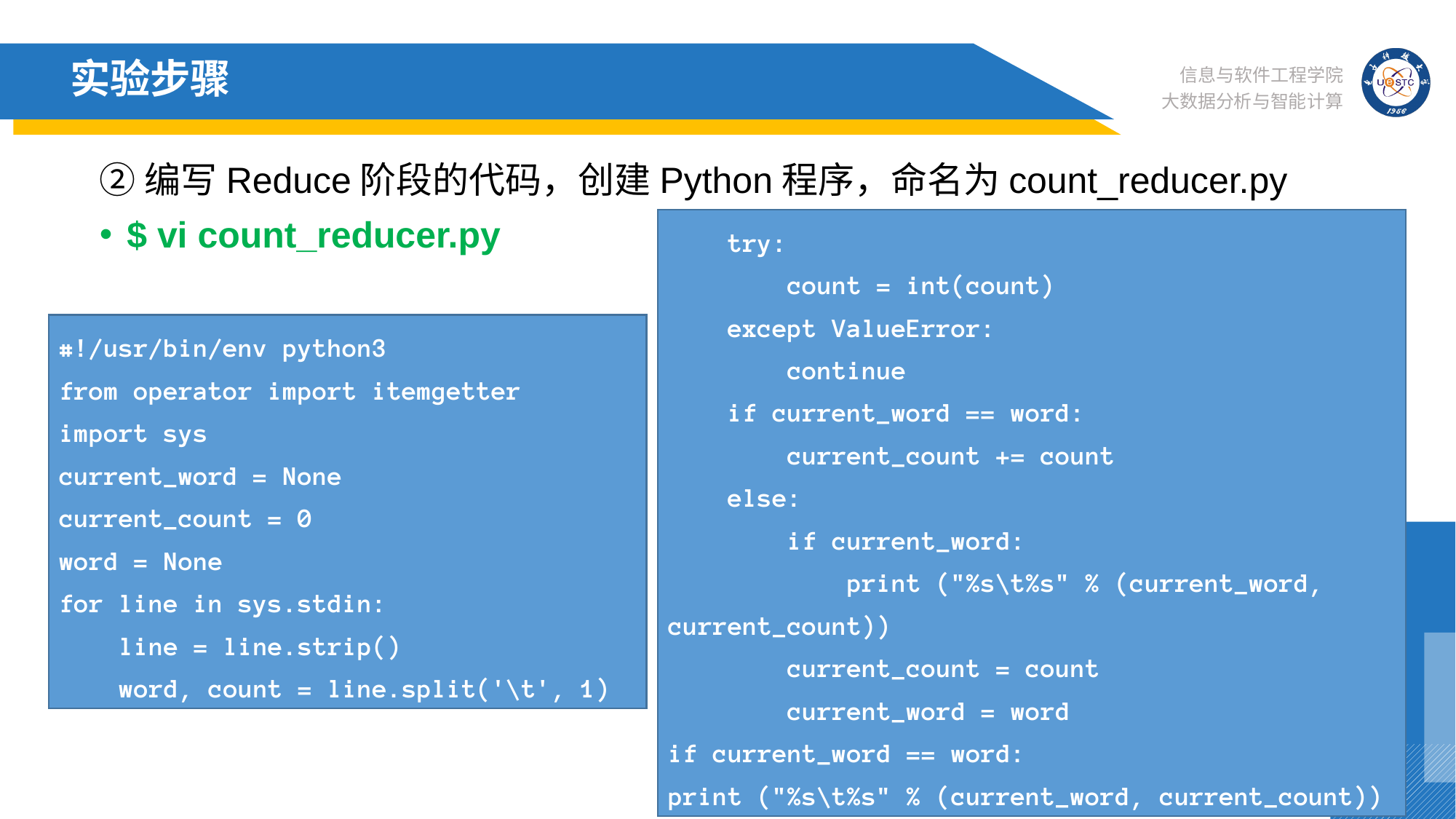

# 实验步骤
②编写Reduce阶段的代码，创建Python程序，命名为count_reducer.py
$ vi count_reducer.py

    try:
        count = int(count)
    except ValueError:
        continue
    if current_word == word:
        current_count += count
    else:
        if current_word:
            print ("%s\t%s" % (current_word, current_count))
        current_count = count
        current_word = word
if current_word == word:
print ("%s\t%s" % (current_word, current_count))
#!/usr/bin/env python3
from operator import itemgetter
import sys
current_word = None
current_count = 0
word = None
for line in sys.stdin:
    line = line.strip()
    word, count = line.split('\t', 1)